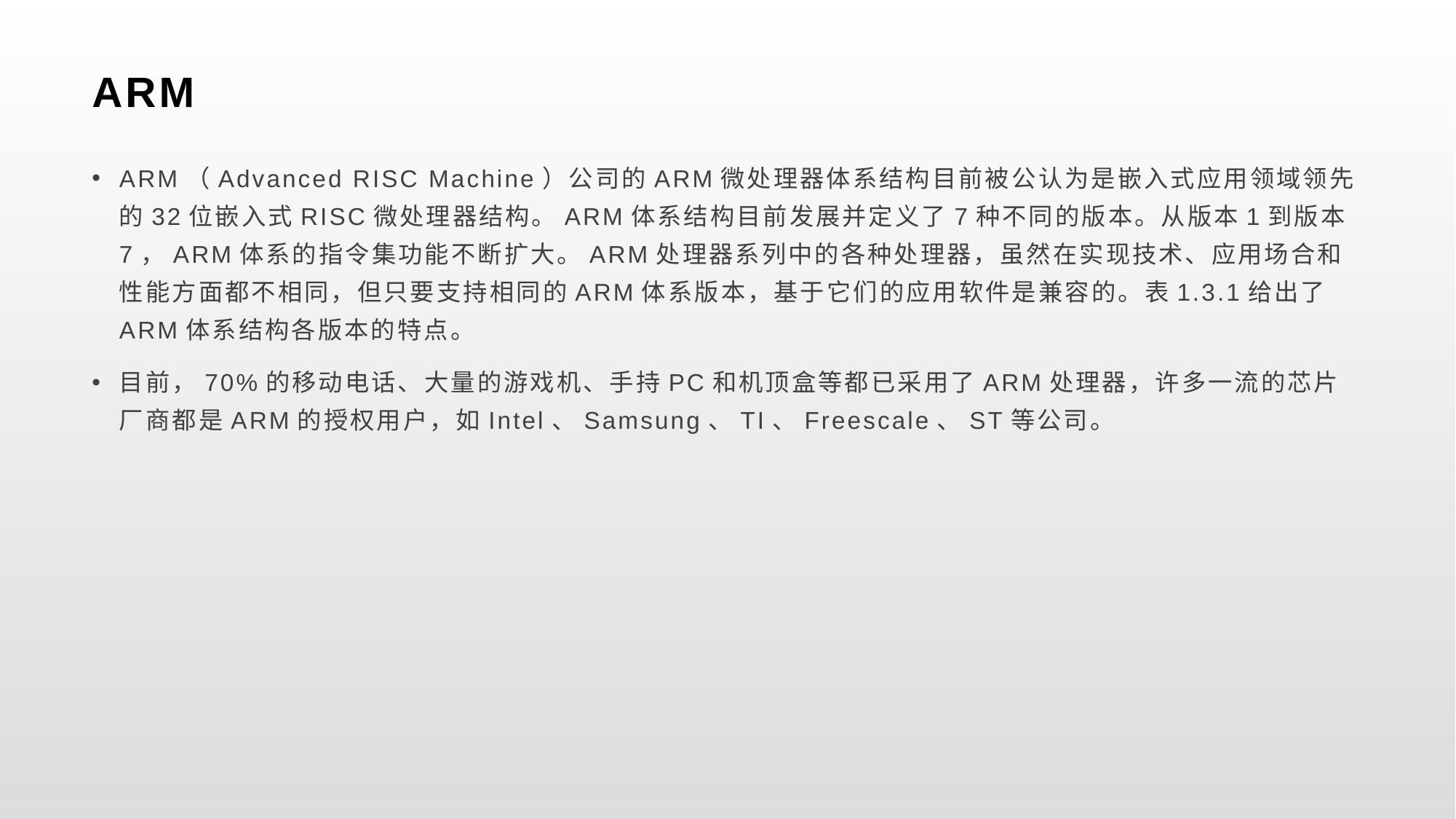

# ARM
ARM（Advanced RISC Machine）公司的ARM微处理器体系结构目前被公认为是嵌入式应用领域领先的32位嵌入式RISC微处理器结构。ARM体系结构目前发展并定义了7种不同的版本。从版本1到版本7，ARM体系的指令集功能不断扩大。ARM处理器系列中的各种处理器，虽然在实现技术、应用场合和性能方面都不相同，但只要支持相同的ARM体系版本，基于它们的应用软件是兼容的。表1.3.1给出了ARM体系结构各版本的特点。
目前，70%的移动电话、大量的游戏机、手持PC和机顶盒等都已采用了ARM处理器，许多一流的芯片厂商都是ARM的授权用户，如Intel、Samsung、TI、Freescale、ST等公司。